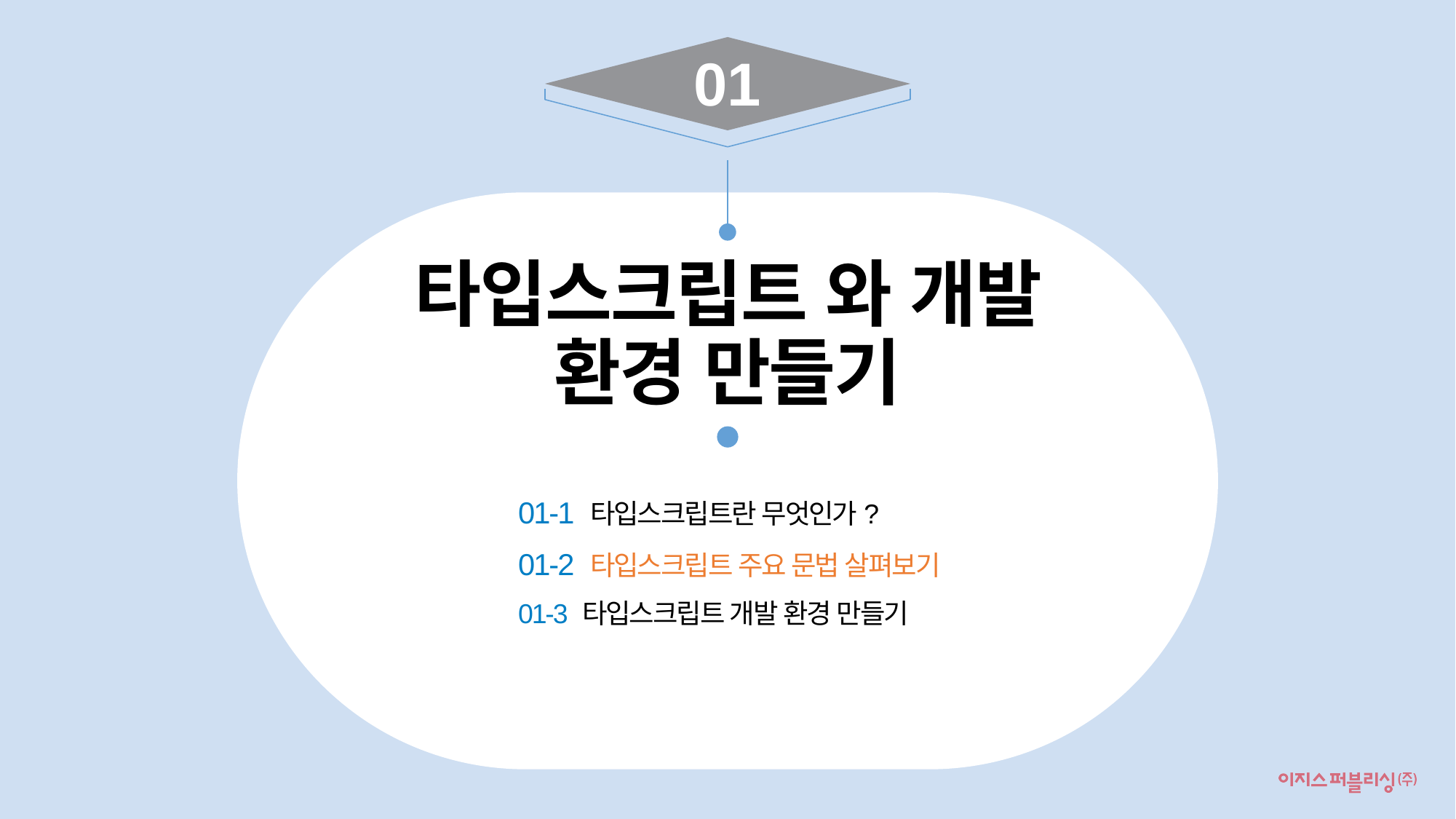

01
타입스크립트 와 개발 환경 만들기
01-1 타입스크립트란 무엇인가?
01-2 타입스크립트 주요 문법 살펴보기
01-3 타입스크립트 개발 환경 만들기